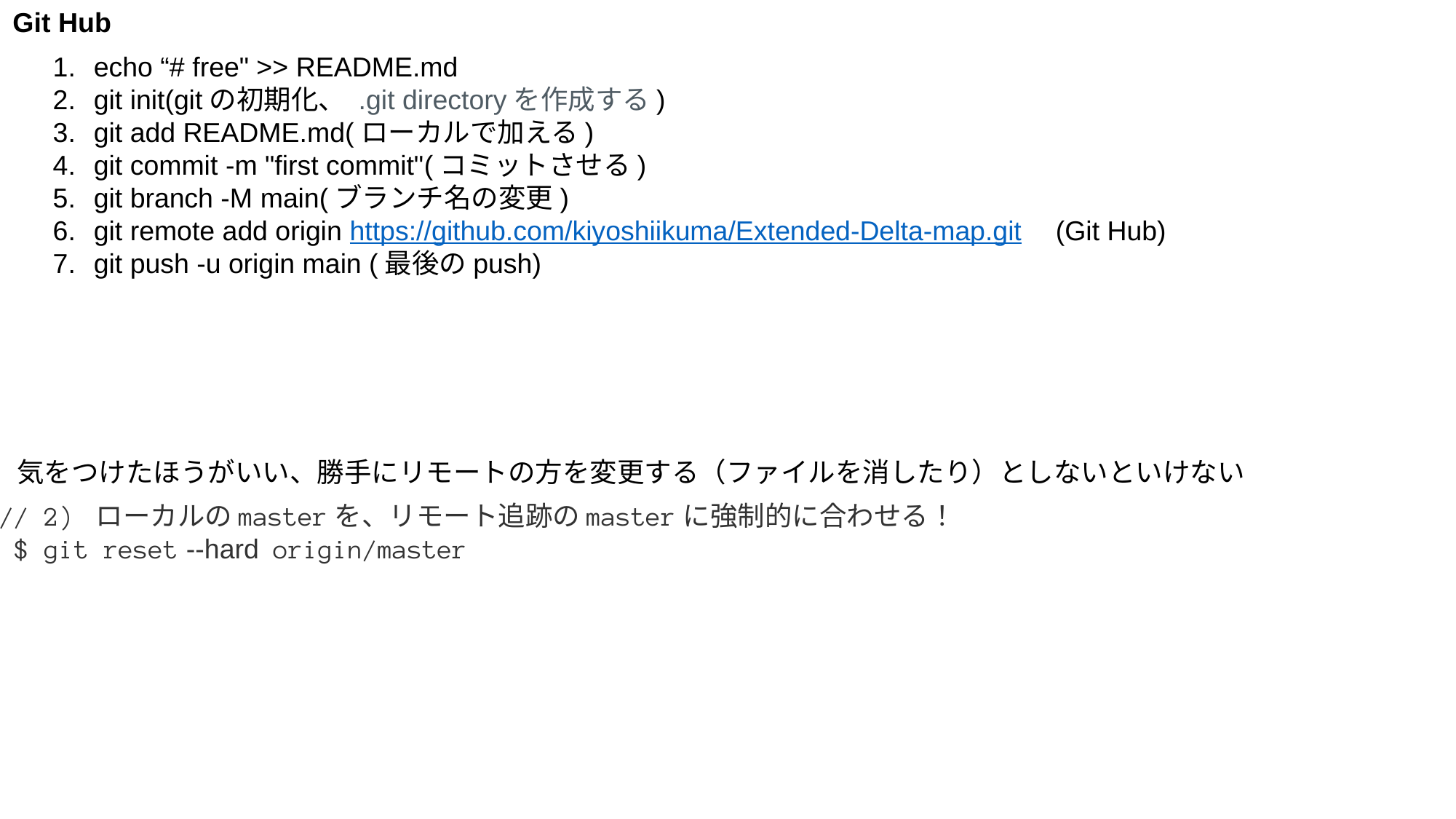

Git Hub
echo “# free" >> README.md
git init(gitの初期化、 .git directoryを作成する)
git add README.md(ローカルで加える)
git commit -m "first commit"(コミットさせる)
git branch -M main(ブランチ名の変更)
git remote add origin https://github.com/kiyoshiikuma/Extended-Delta-map.git　(Git Hub)
git push -u origin main (最後のpush)
気をつけたほうがいい、勝手にリモートの方を変更する（ファイルを消したり）としないといけない
// 2) ローカルのmasterを、リモート追跡のmasterに強制的に合わせる！
 $ git reset --hard origin/master